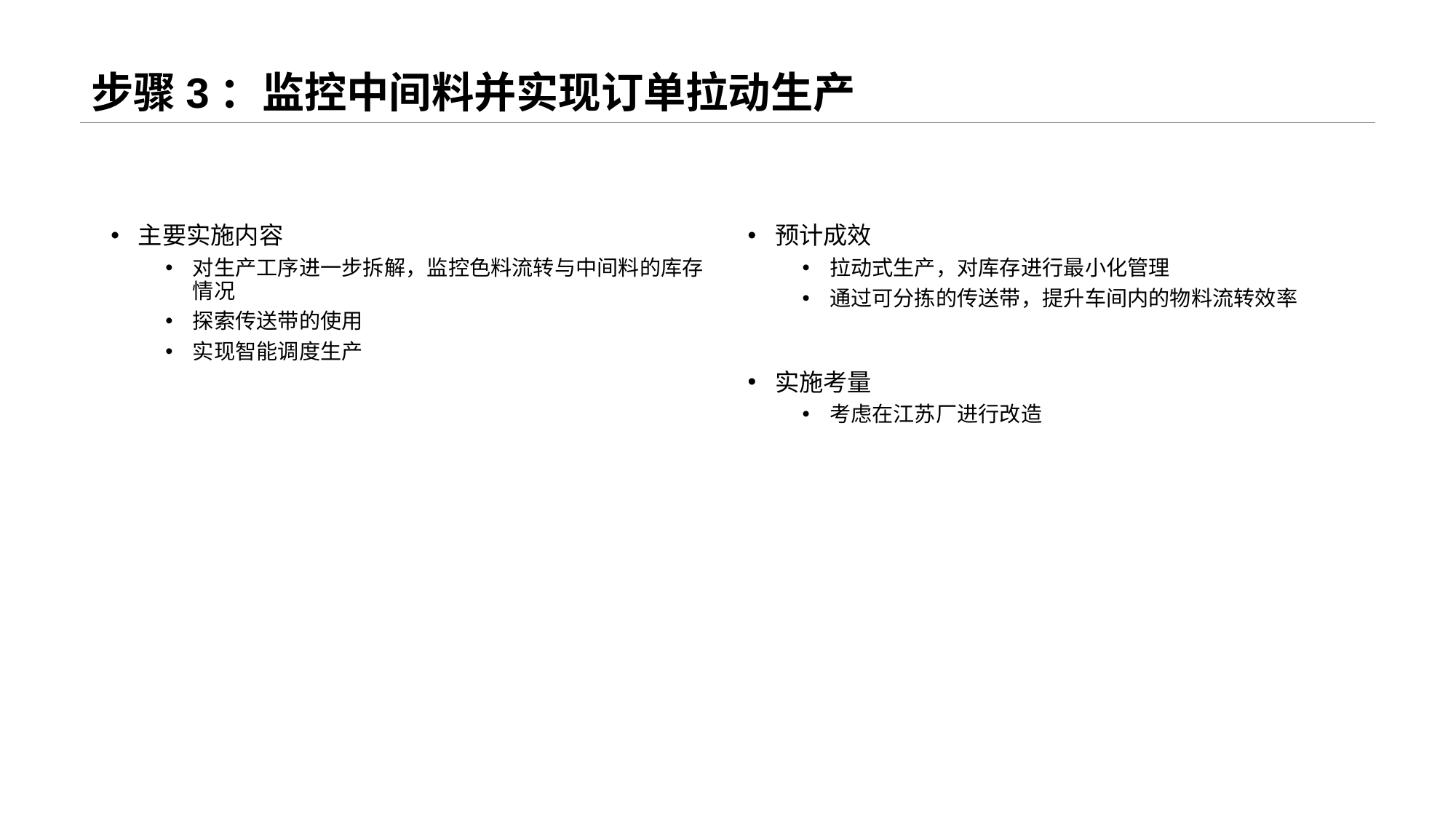

# 步骤3：监控中间料并实现订单拉动生产
主要实施内容
对生产工序进一步拆解，监控色料流转与中间料的库存情况
探索传送带的使用
实现智能调度生产

预计成效
拉动式生产，对库存进行最小化管理
通过可分拣的传送带，提升车间内的物料流转效率

实施考量
考虑在江苏厂进行改造